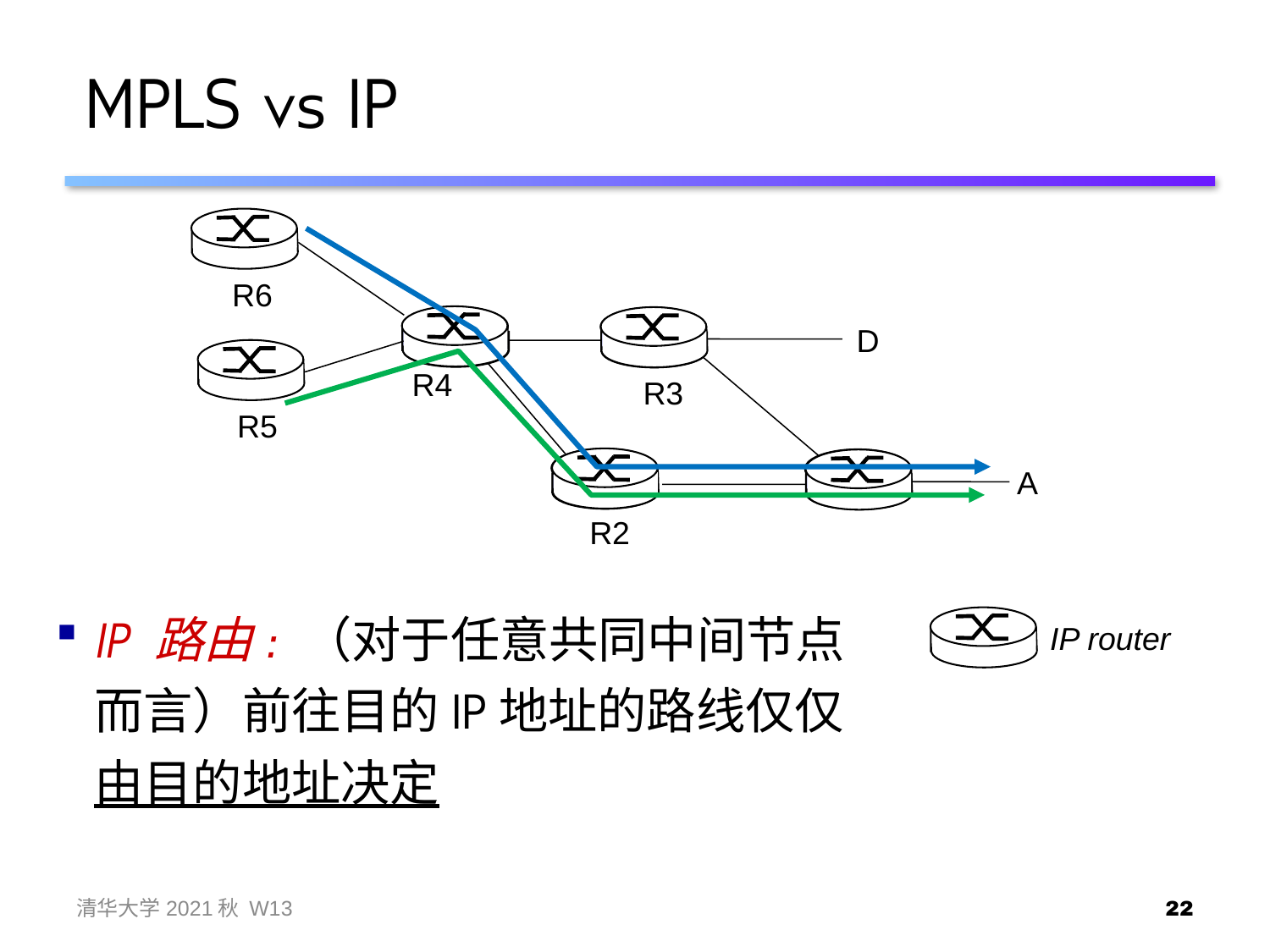

# MPLS vs IP

R6

D

R4

R3
R5

A

R2
IP 路由: （对于任意共同中间节点而言）前往目的IP地址的路线仅仅由目的地址决定

IP router
清华大学2021秋 W13
22